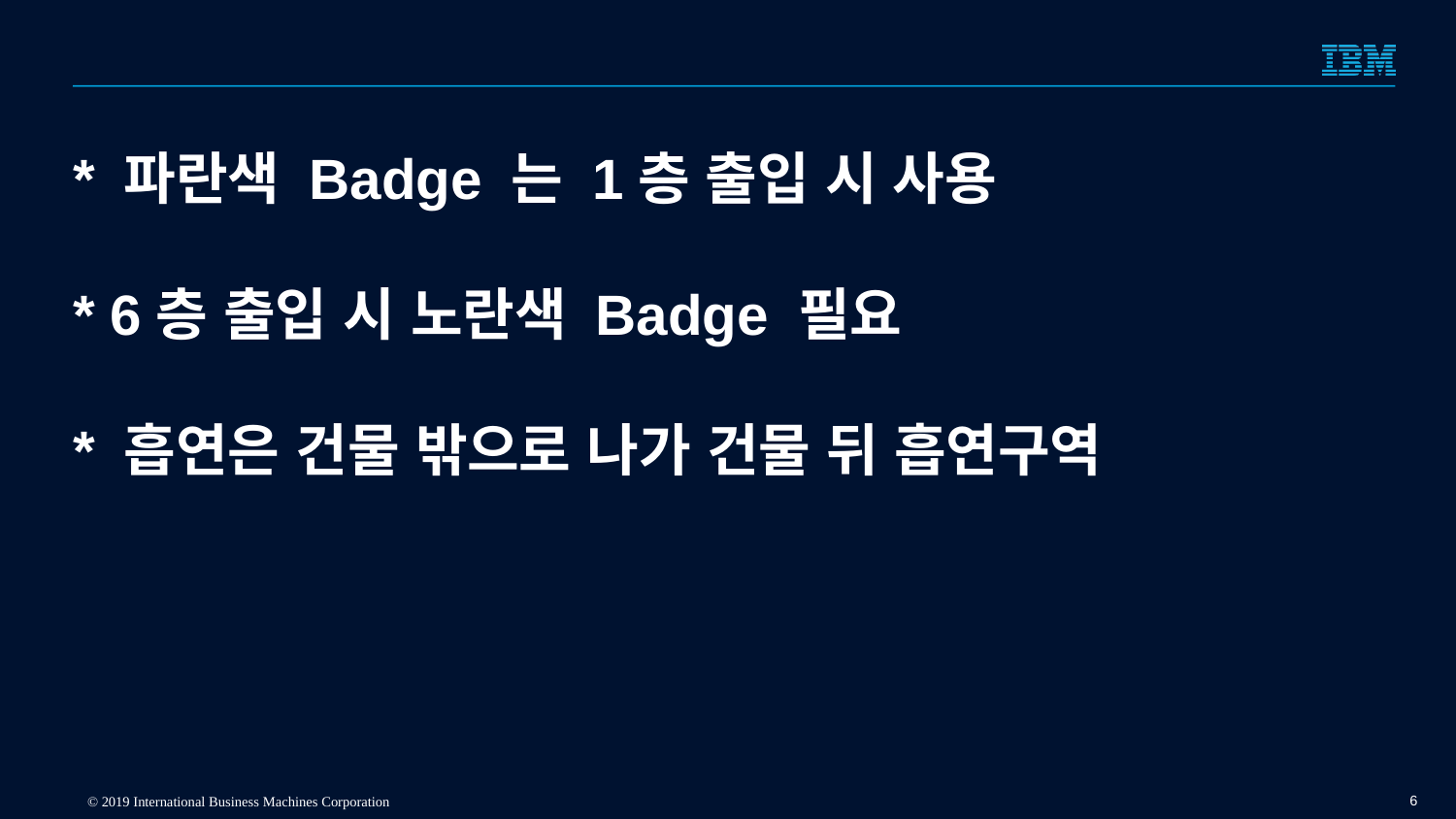

# * 파란색 Badge 는 1층 출입 시 사용 * 6층 출입 시 노란색 Badge 필요 * 흡연은 건물 밖으로 나가 건물 뒤 흡연구역
© 2019 International Business Machines Corporation